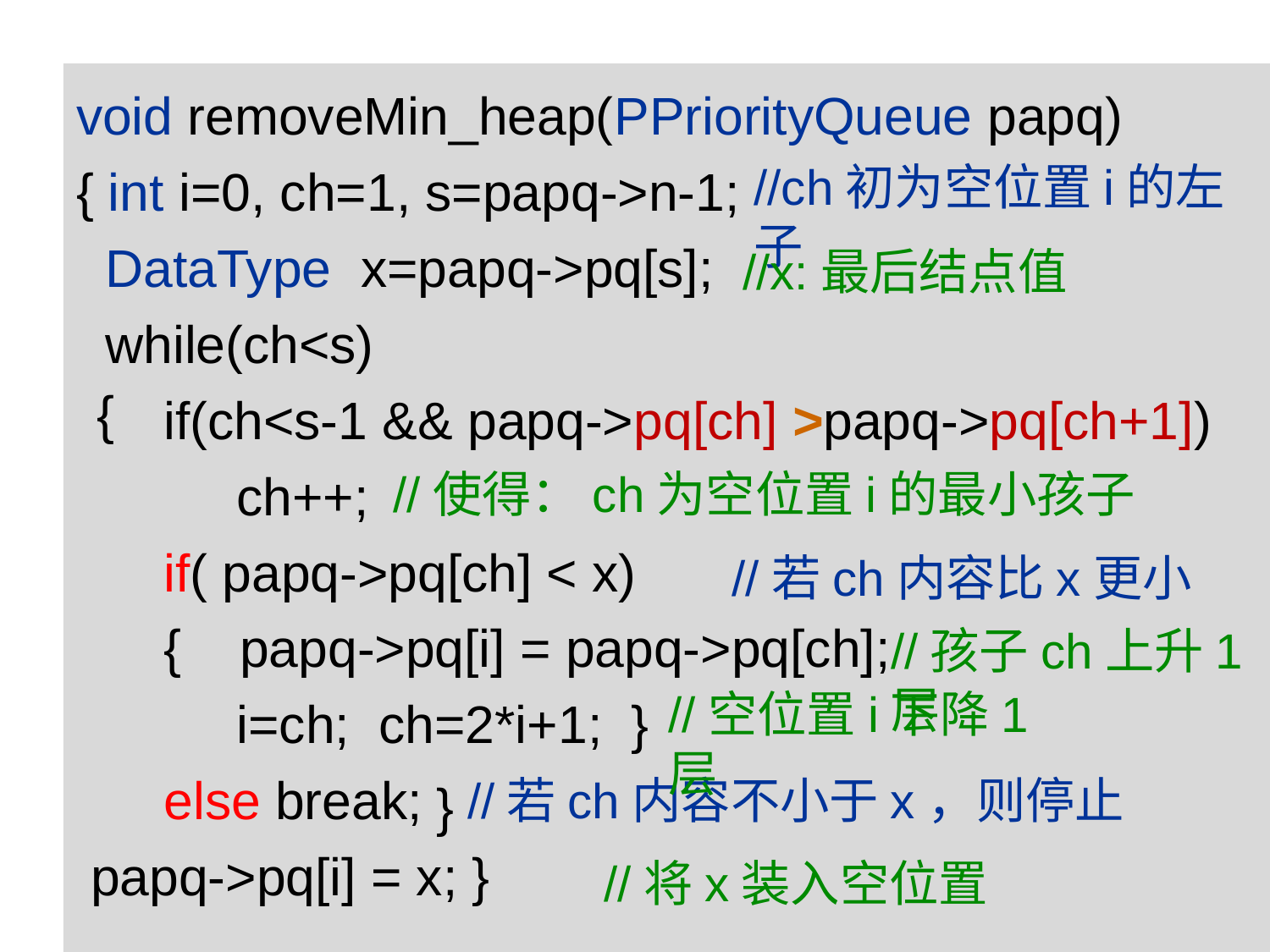

void removeMin_heap(PPriorityQueue papq)
{ int i=0, ch=1, s=papq->n-1;
  DataType  x=papq->pq[s];
  while(ch<s)
      if(ch<s-1 && papq->pq[ch] >papq->pq[ch+1])
           ch++;
      if( papq->pq[ch] < x)
      {    papq->pq[i] = papq->pq[ch];
           i=ch;  ch=2*i+1;  }
      else break;
 papq->pq[i] = x; }
//ch初为空位置i的左子
//x:最后结点值
{
//使得：ch为空位置i的最小孩子
//若ch内容比x更小
//孩子ch上升1层
//空位置i下降1层
}
//若ch内容不小于x，则停止
//将x装入空位置